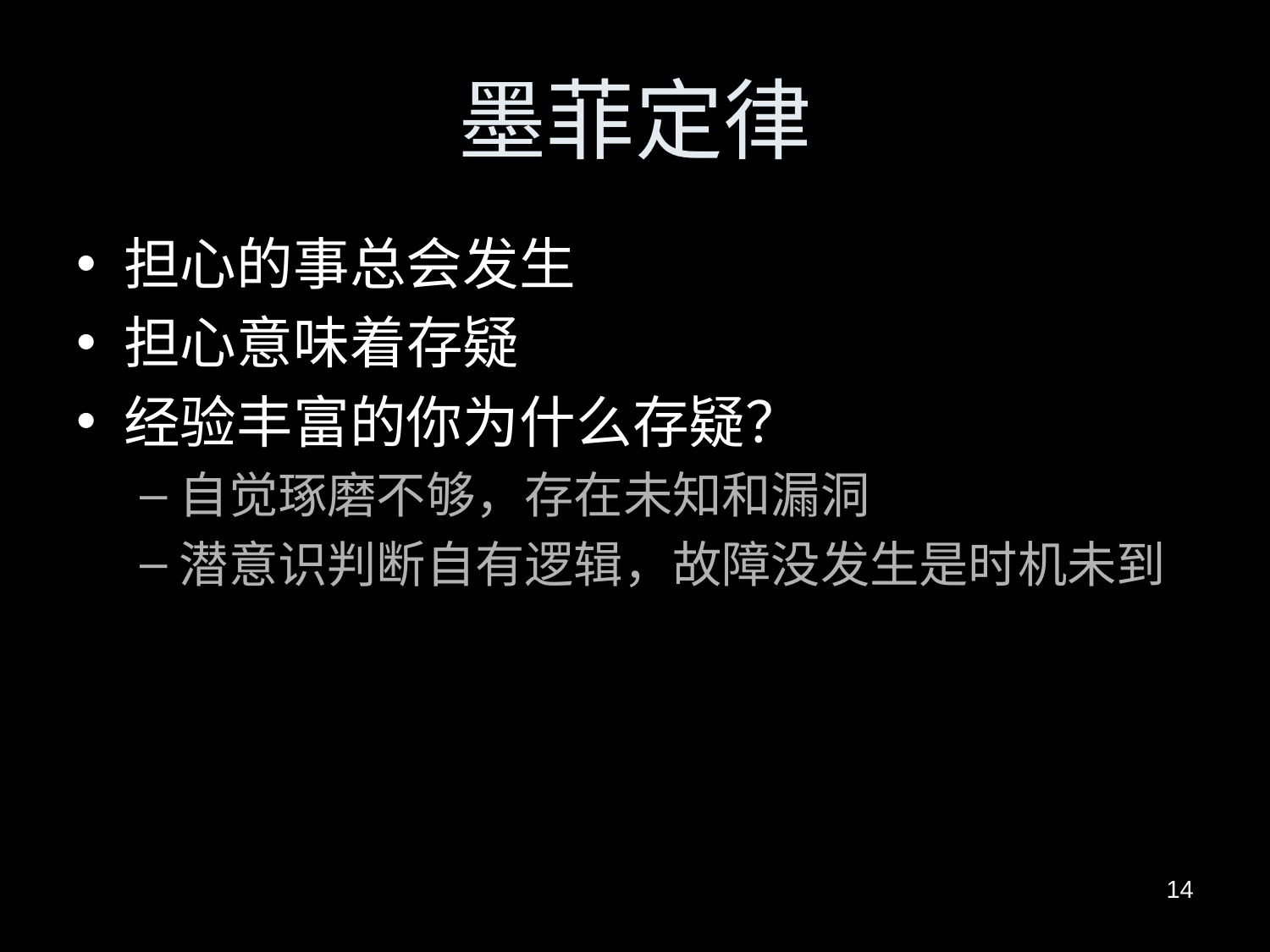

# 墨菲定律
担心的事总会发生
担心意味着存疑
经验丰富的你为什么存疑？
自觉琢磨不够，存在未知和漏洞
潜意识判断自有逻辑，故障没发生是时机未到

14